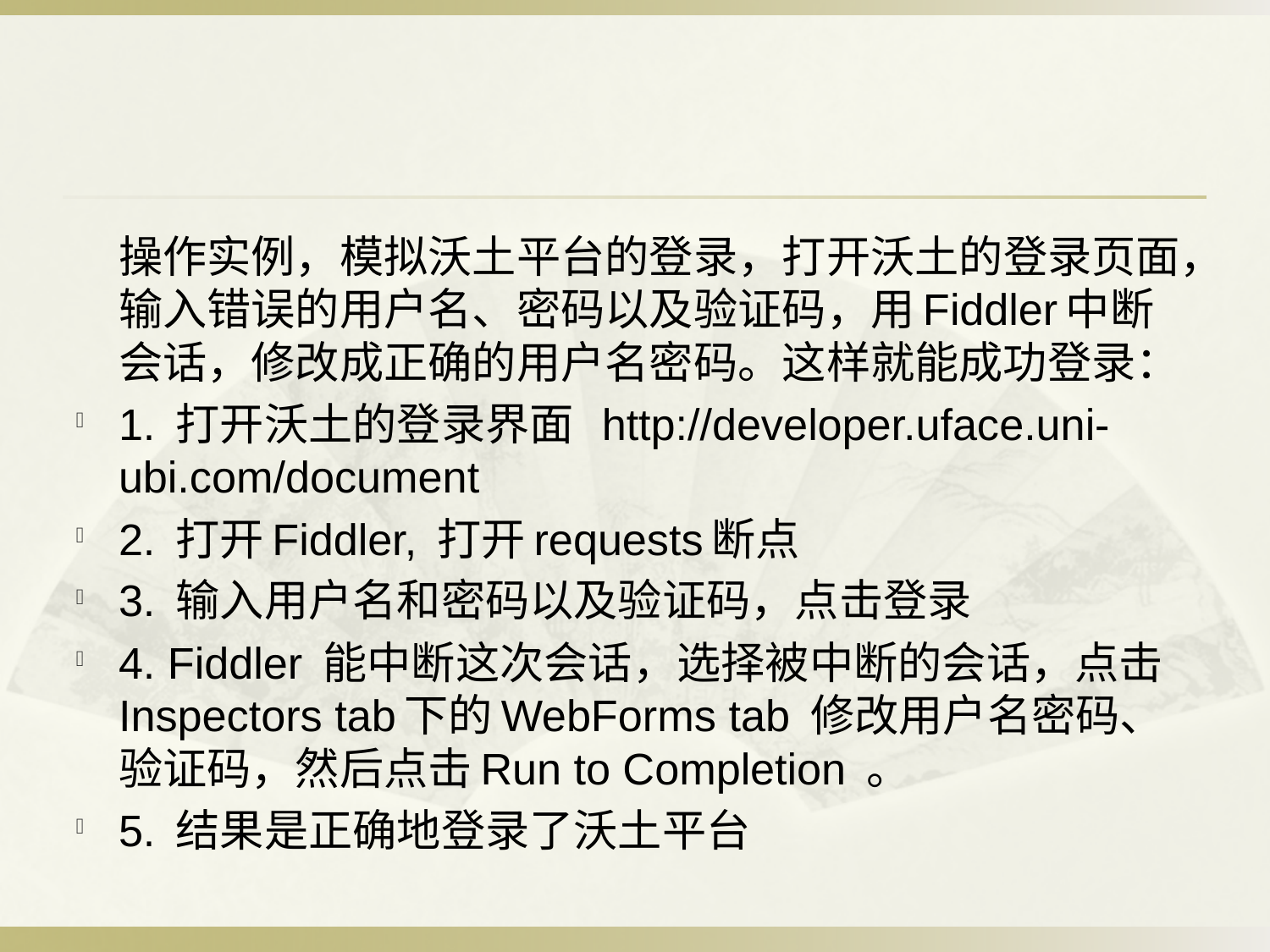

#
	操作实例，模拟沃土平台的登录，打开沃土的登录页面，输入错误的用户名、密码以及验证码，用Fiddler中断会话，修改成正确的用户名密码。这样就能成功登录：
1. 打开沃土的登录界面  http://developer.uface.uni-ubi.com/document
2. 打开Fiddler, 打开requests断点
3. 输入用户名和密码以及验证码，点击登录
4. Fiddler 能中断这次会话，选择被中断的会话，点击Inspectors tab下的WebForms tab 修改用户名密码、验证码，然后点击Run to Completion 。
5. 结果是正确地登录了沃土平台